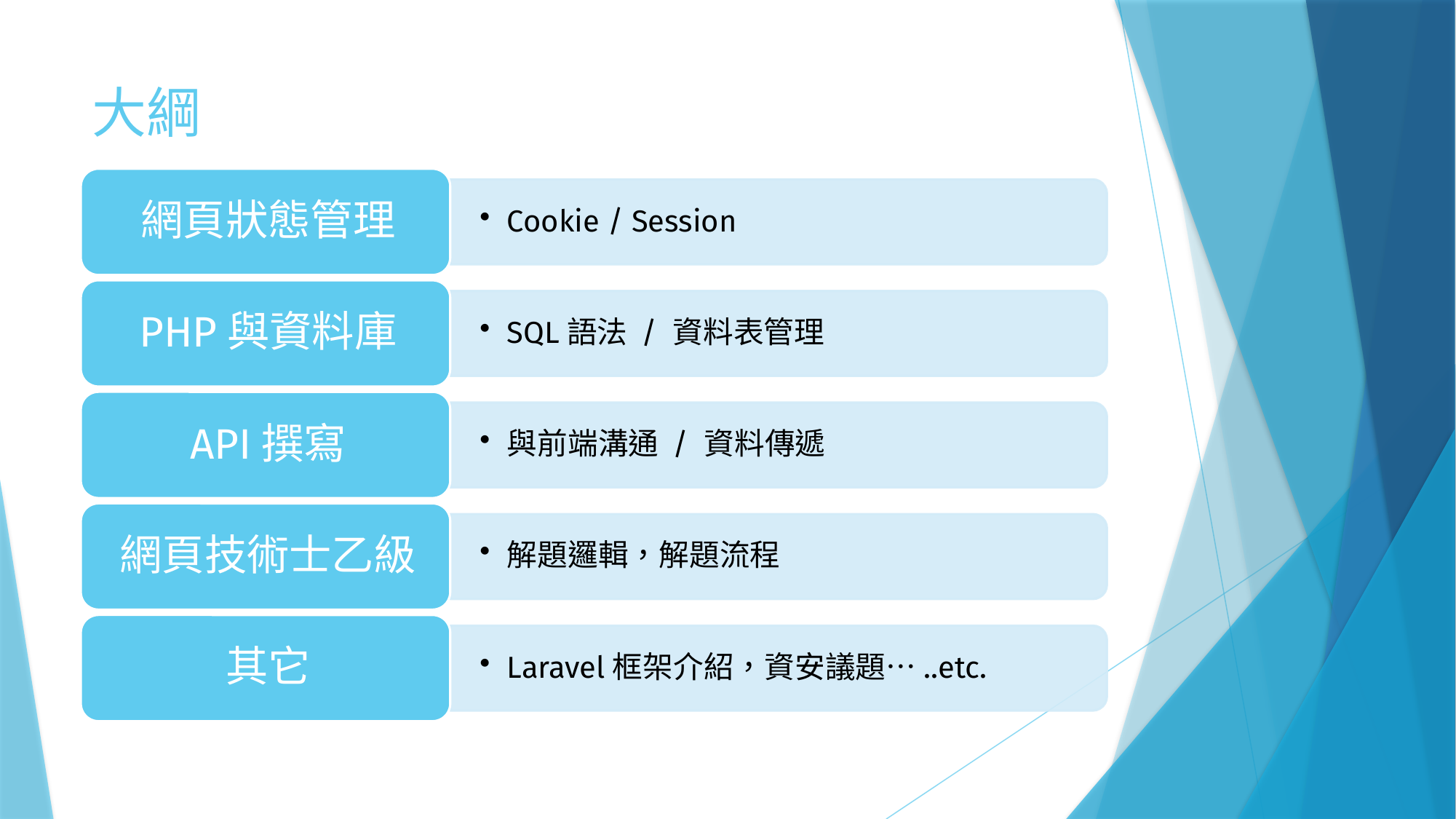

# 大綱
Cookie / Session
網頁狀態管理
SQL語法 / 資料表管理
PHP與資料庫
與前端溝通 / 資料傳遞
API撰寫
解題邏輯，解題流程
網頁技術士乙級
Laravel框架介紹，資安議題…..etc.
其它